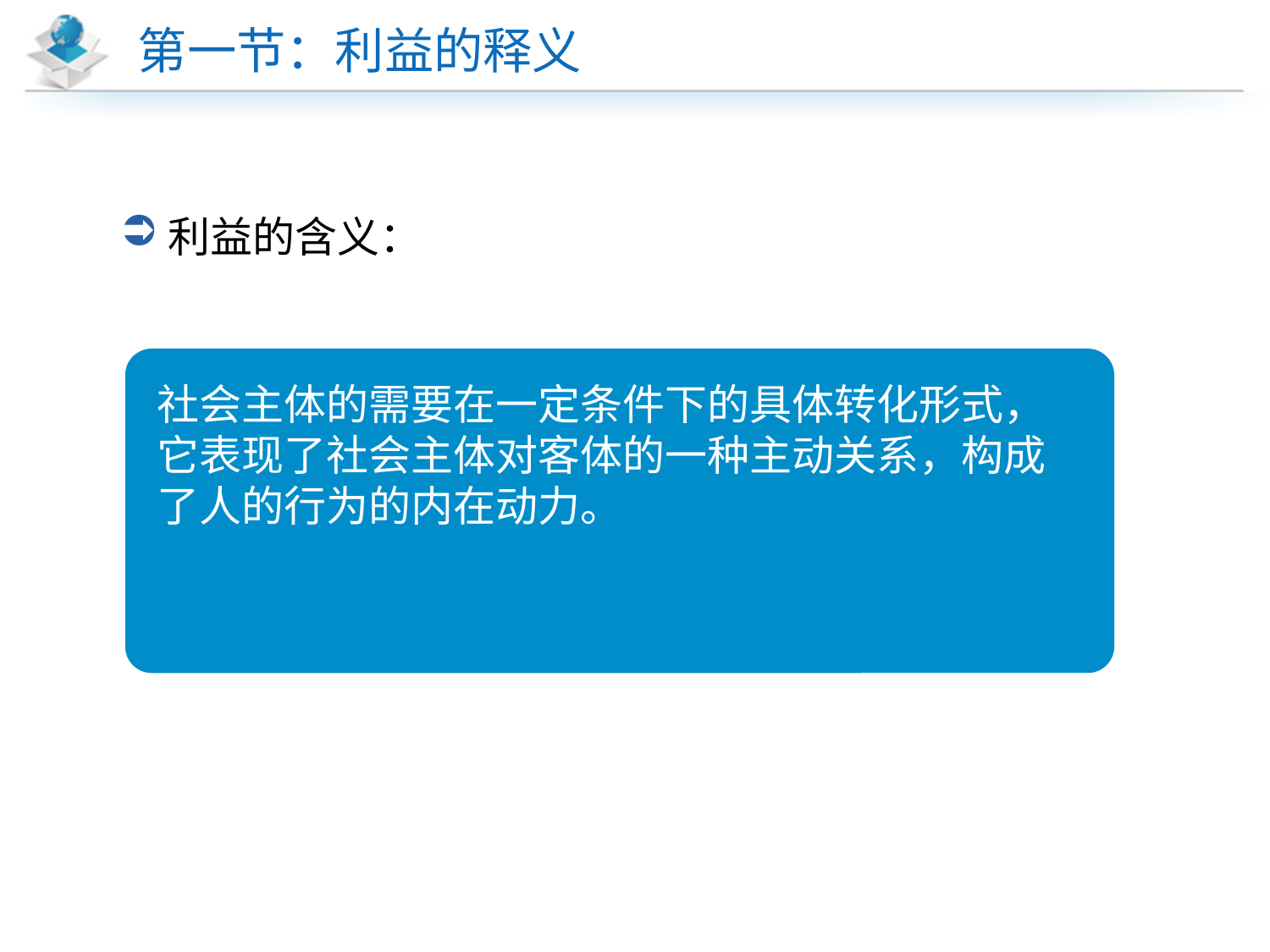

# 第一节：利益的释义
利益的含义：

社会主体的需要在一定条件下的具体转化形式，它表现了社会主体对客体的一种主动关系，构成了人的行为的内在动力。